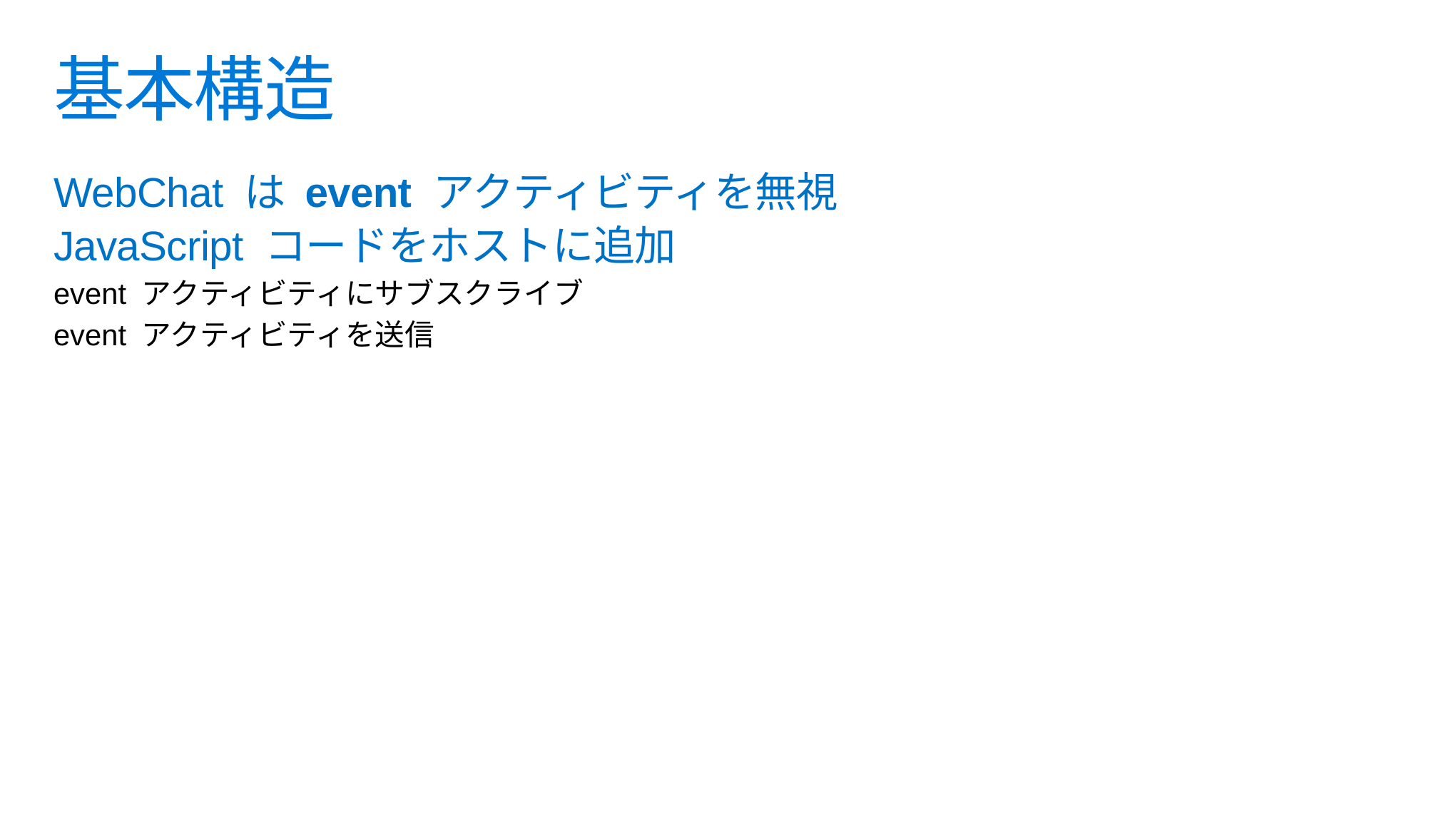

# 基本構造
WebChat は event アクティビティを無視
JavaScript コードをホストに追加
event アクティビティにサブスクライブ
event アクティビティを送信